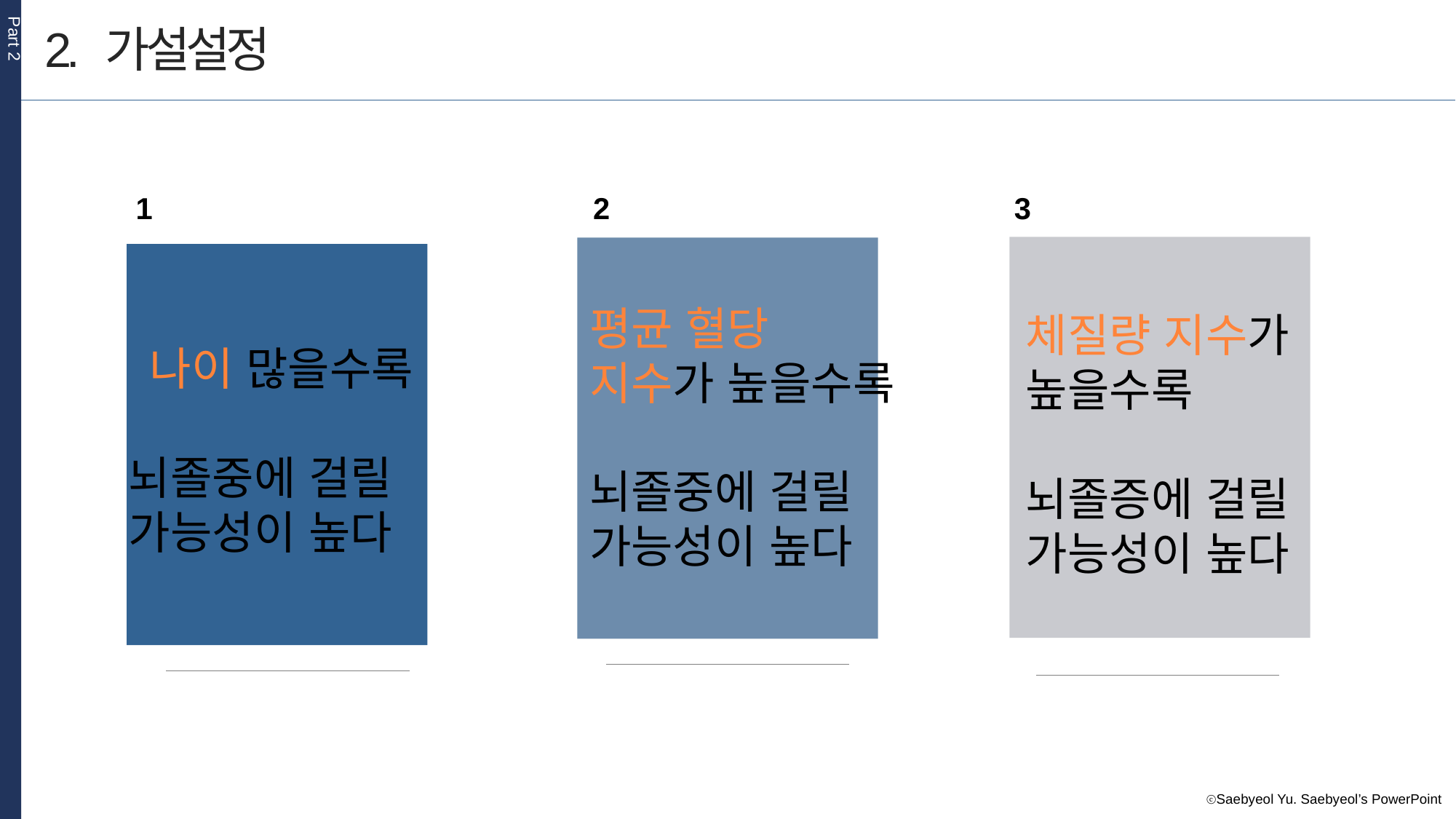

Part 2
2. 가설설정
1
2
3

평균 혈당 지수가 높을수록

뇌졸중에 걸릴 가능성이 높다
체질량 지수가 높을수록

뇌졸증에 걸릴 가능성이 높다
 나이 많을수록

뇌졸중에 걸릴 가능성이 높다